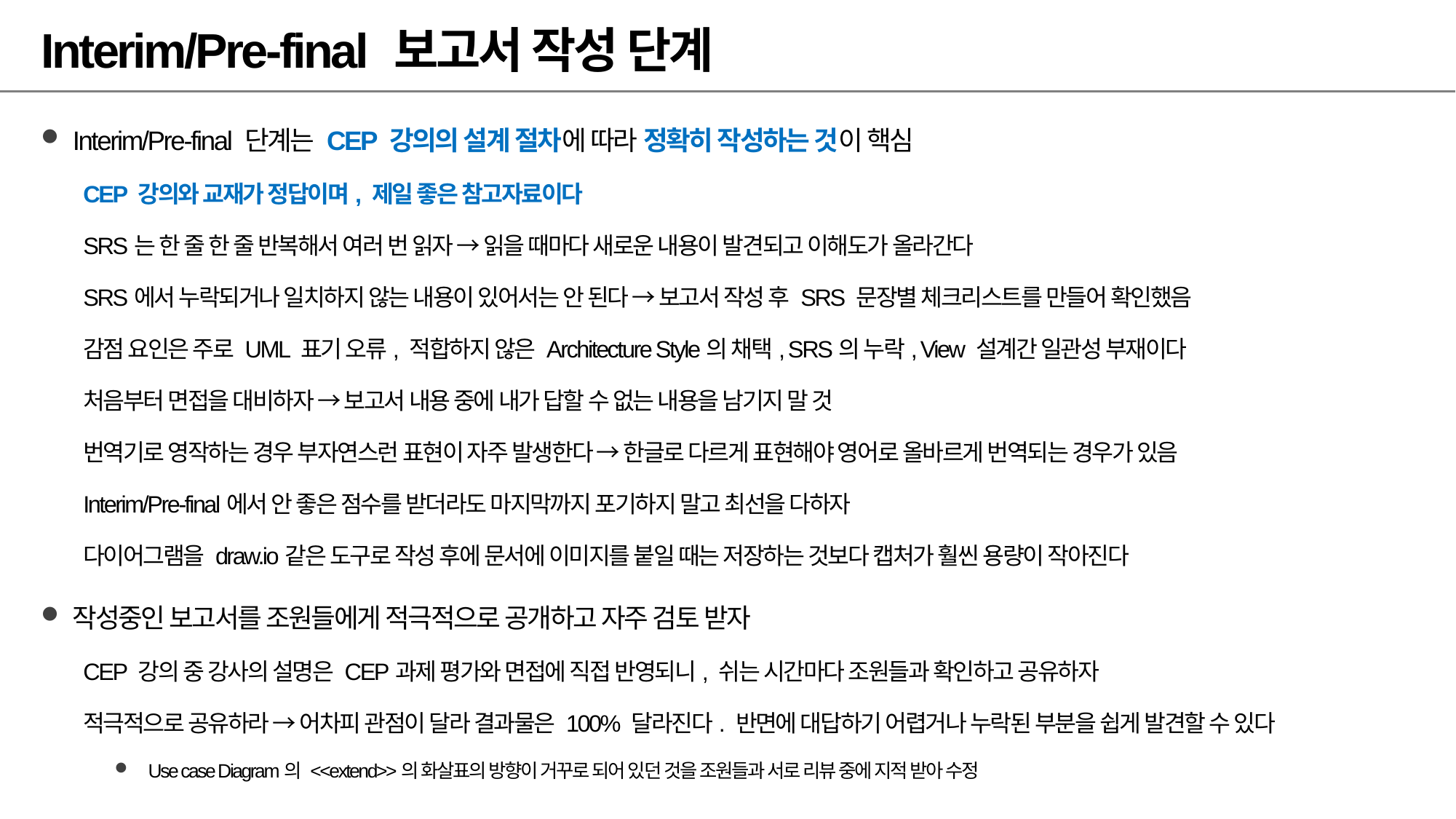

# Interim/Pre-final 보고서 작성 단계
Interim/Pre-final 단계는 CEP 강의의 설계 절차에 따라 정확히 작성하는 것이 핵심
CEP 강의와 교재가 정답이며, 제일 좋은 참고자료이다
SRS는 한 줄 한 줄 반복해서 여러 번 읽자 → 읽을 때마다 새로운 내용이 발견되고 이해도가 올라간다
SRS에서 누락되거나 일치하지 않는 내용이 있어서는 안 된다 → 보고서 작성 후 SRS 문장별 체크리스트를 만들어 확인했음
감점 요인은 주로 UML 표기 오류, 적합하지 않은 Architecture Style의 채택, SRS의 누락, View 설계간 일관성 부재이다
처음부터 면접을 대비하자 → 보고서 내용 중에 내가 답할 수 없는 내용을 남기지 말 것
번역기로 영작하는 경우 부자연스런 표현이 자주 발생한다 → 한글로 다르게 표현해야 영어로 올바르게 번역되는 경우가 있음
Interim/Pre-final에서 안 좋은 점수를 받더라도 마지막까지 포기하지 말고 최선을 다하자
다이어그램을 draw.io같은 도구로 작성 후에 문서에 이미지를 붙일 때는 저장하는 것보다 캡처가 훨씬 용량이 작아진다
작성중인 보고서를 조원들에게 적극적으로 공개하고 자주 검토 받자
CEP 강의 중 강사의 설명은 CEP과제 평가와 면접에 직접 반영되니, 쉬는 시간마다 조원들과 확인하고 공유하자
적극적으로 공유하라 → 어차피 관점이 달라 결과물은 100% 달라진다. 반면에 대답하기 어렵거나 누락된 부분을 쉽게 발견할 수 있다
Use case Diagram의 <<extend>>의 화살표의 방향이 거꾸로 되어 있던 것을 조원들과 서로 리뷰 중에 지적 받아 수정